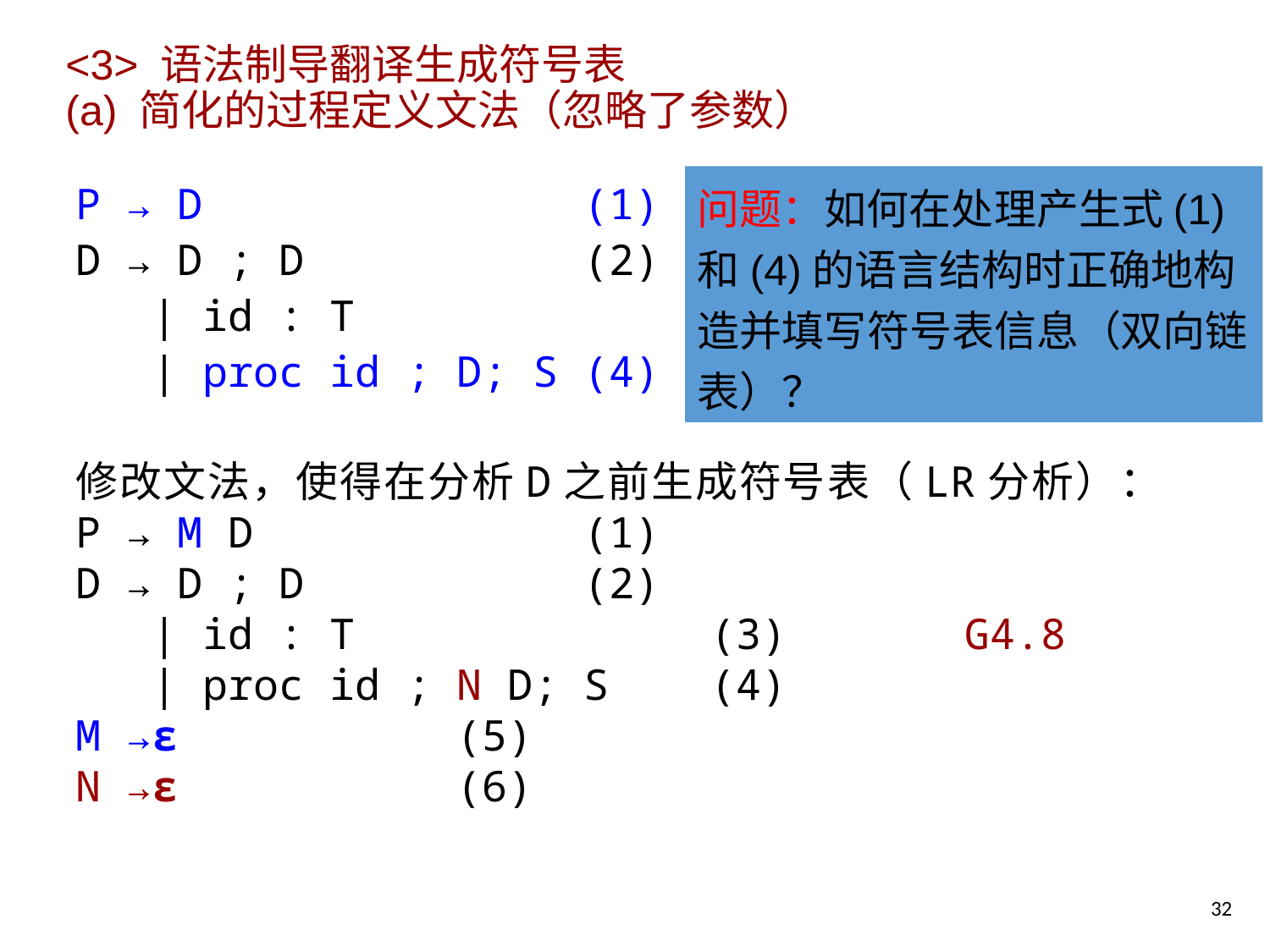

# <3> 语法制导翻译生成符号表 (a) 简化的过程定义文法（忽略了参数）
P → D			(1)
D → D ; D  		(2)    G4.7
   | id : T			(3)
   | proc id ; D; S	(4)
问题：如何在处理产生式(1)和(4)的语言结构时正确地构造并填写符号表信息（双向链表）？
修改文法，使得在分析D之前生成符号表（LR分析）：
P → M D			(1)
D → D ; D  		(2)
   | id : T			(3)       G4.8
   | proc id ; N D; S	(4)
M →ε			(5)
N →ε			(6)
32